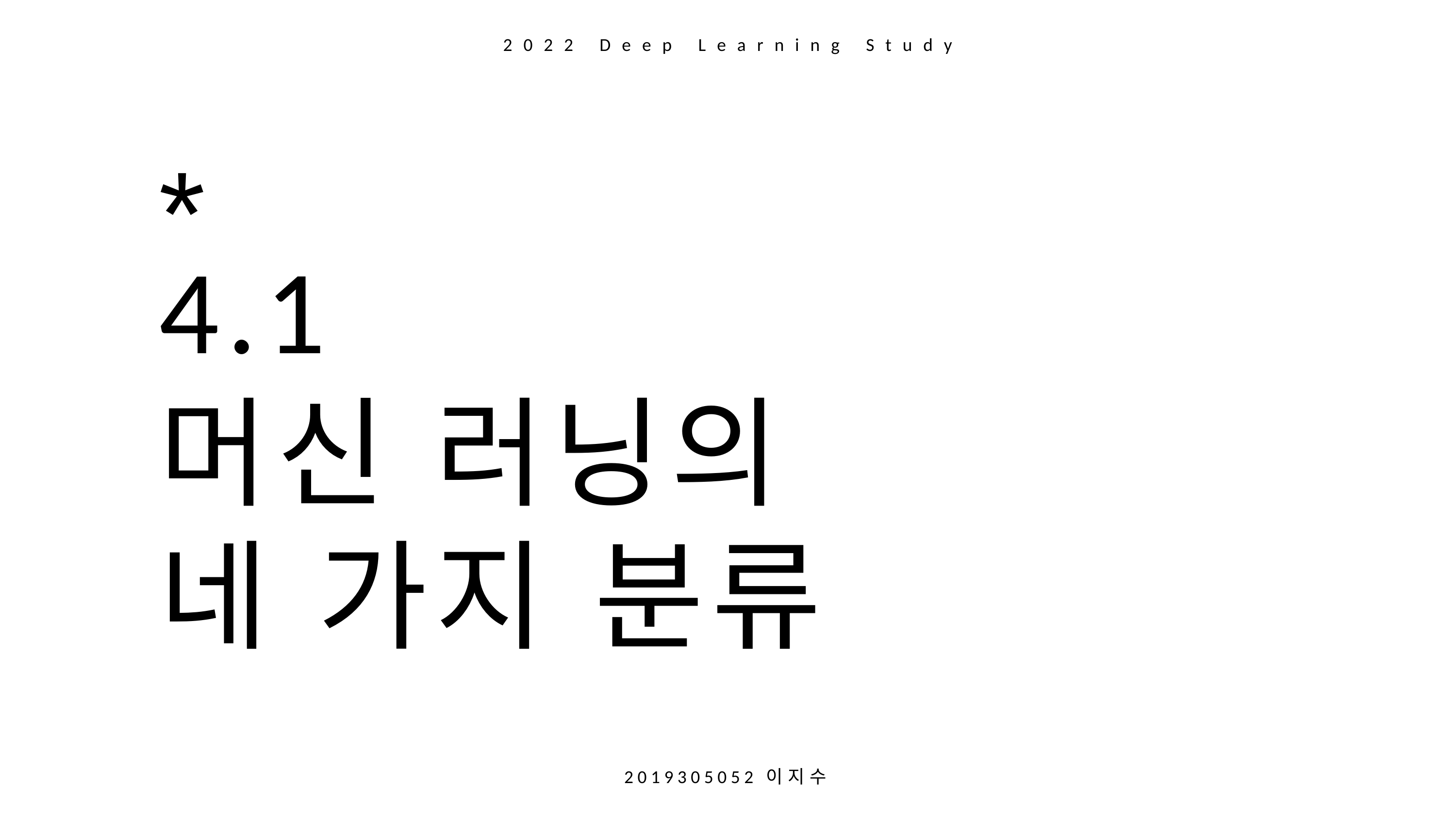

2022 Deep Learning Study
*
4.1
머신 러닝의
네 가지 분류
2 0 1 9 3 0 5 0 5 2  이 지 수